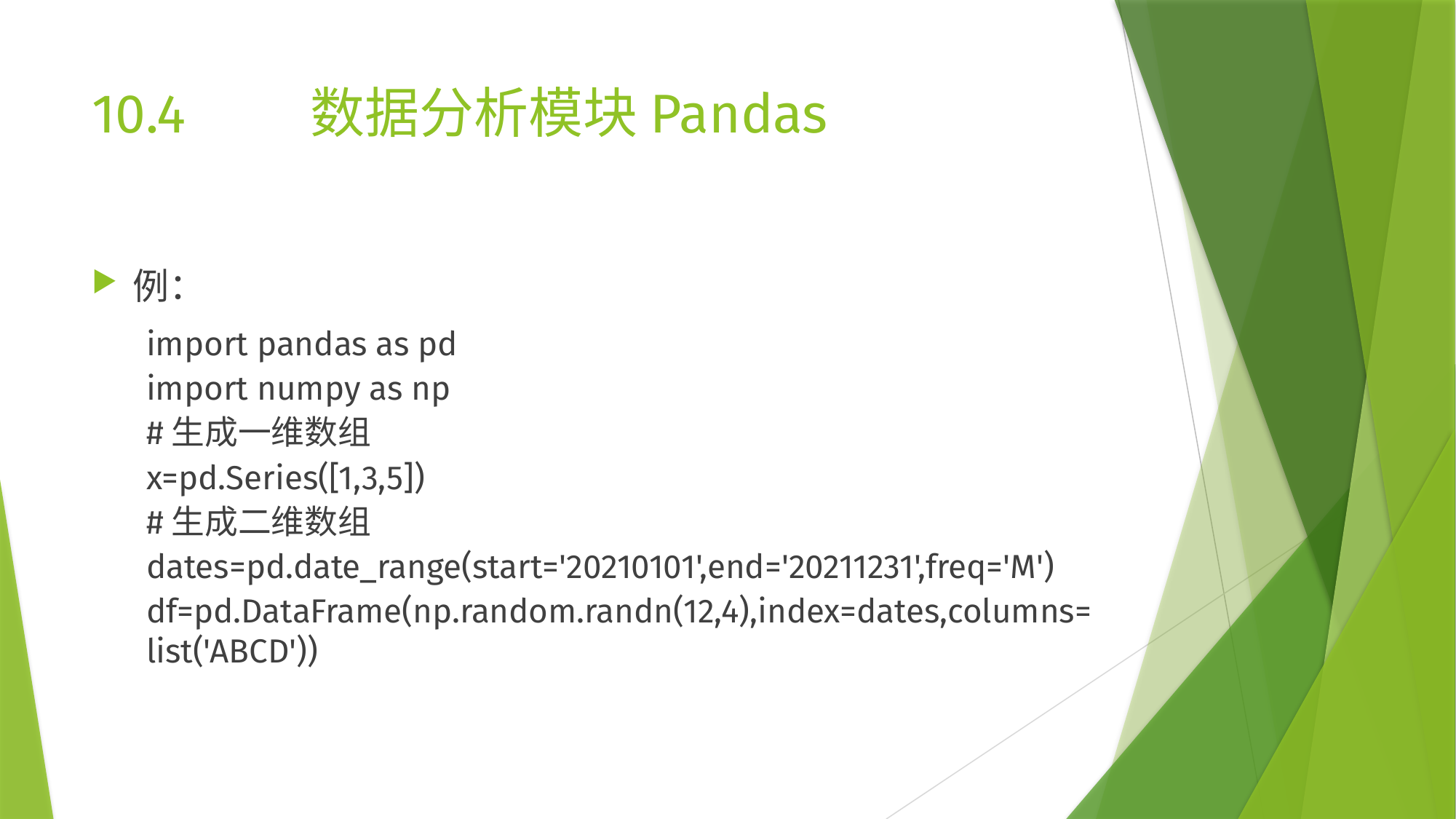

# 10.4		数据分析模块Pandas
例：
import pandas as pd
import numpy as np
#生成一维数组
x=pd.Series([1,3,5])
#生成二维数组
dates=pd.date_range(start='20210101',end='20211231',freq='M')
df=pd.DataFrame(np.random.randn(12,4),index=dates,columns=list('ABCD'))